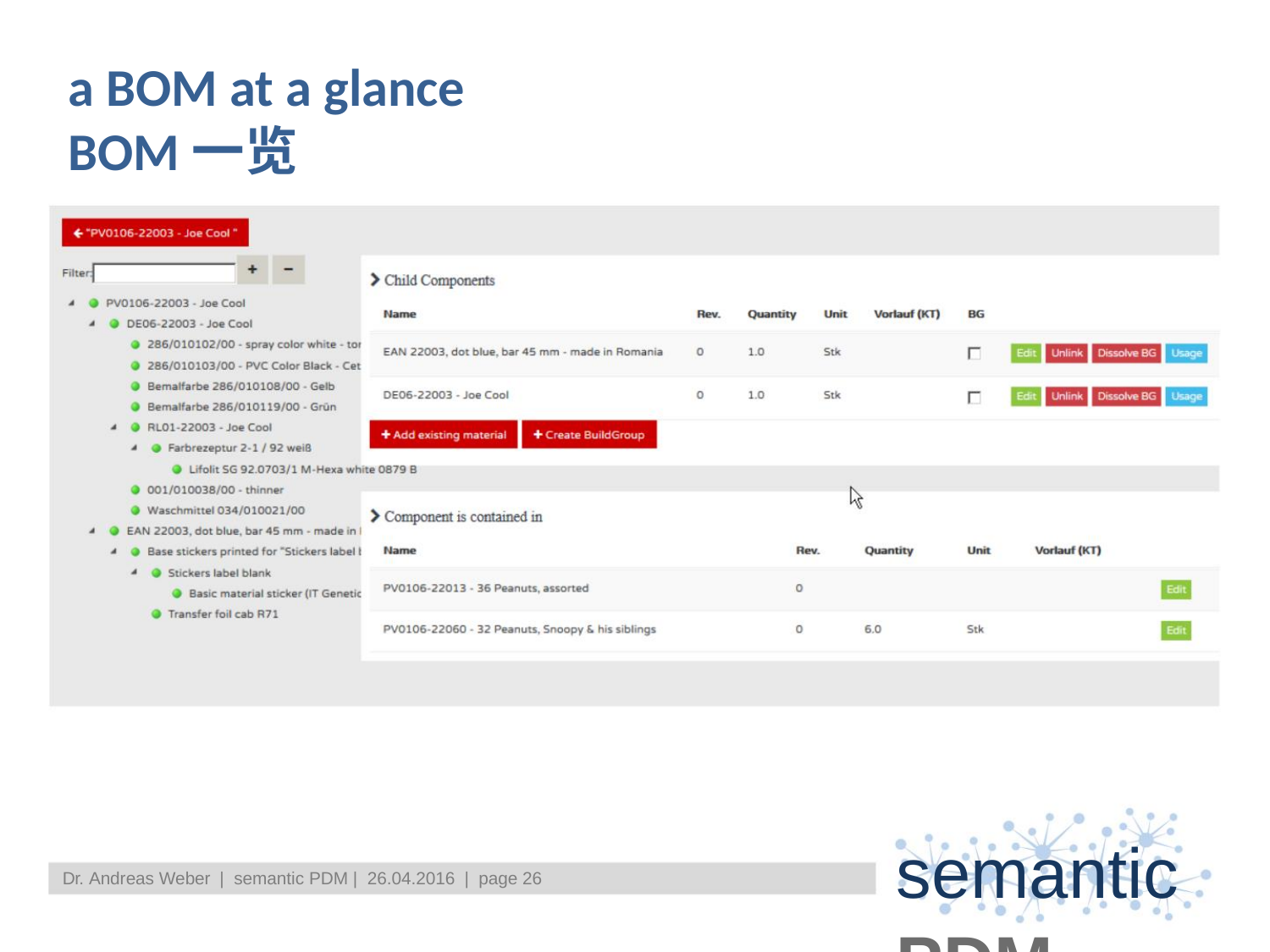

a BOM at a glance
BOM一览
semantic PDM
Dr. Andreas Weber | semantic PDM | 26.04.2016 | page 26